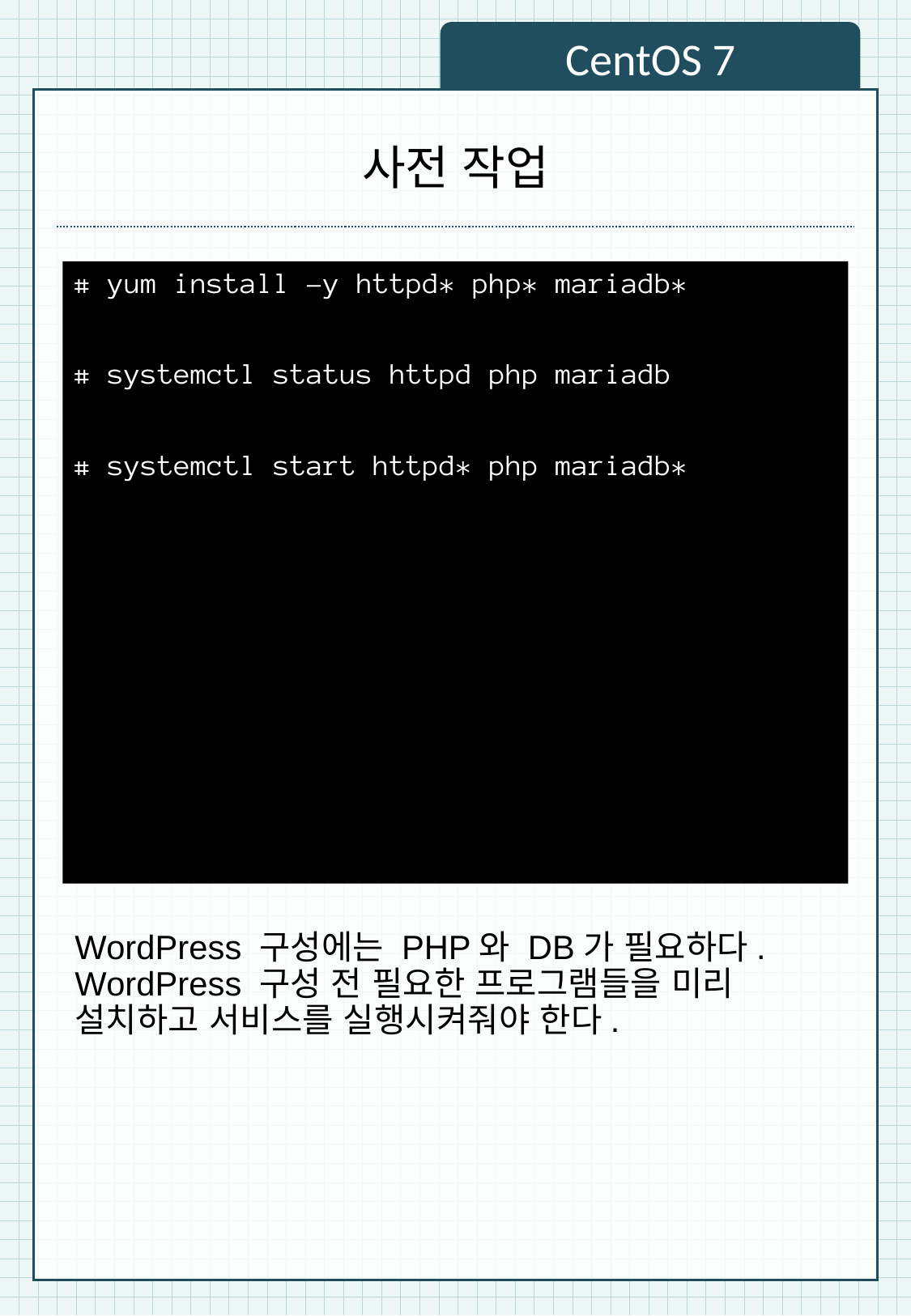

CentOS 7

# 사전 작업
# yum install –y httpd* php* mariadb*

# systemctl status httpd php mariadb

# systemctl start httpd* php mariadb*
WordPress 구성에는 PHP와 DB가 필요하다.
WordPress 구성 전 필요한 프로그램들을 미리 설치하고 서비스를 실행시켜줘야 한다.